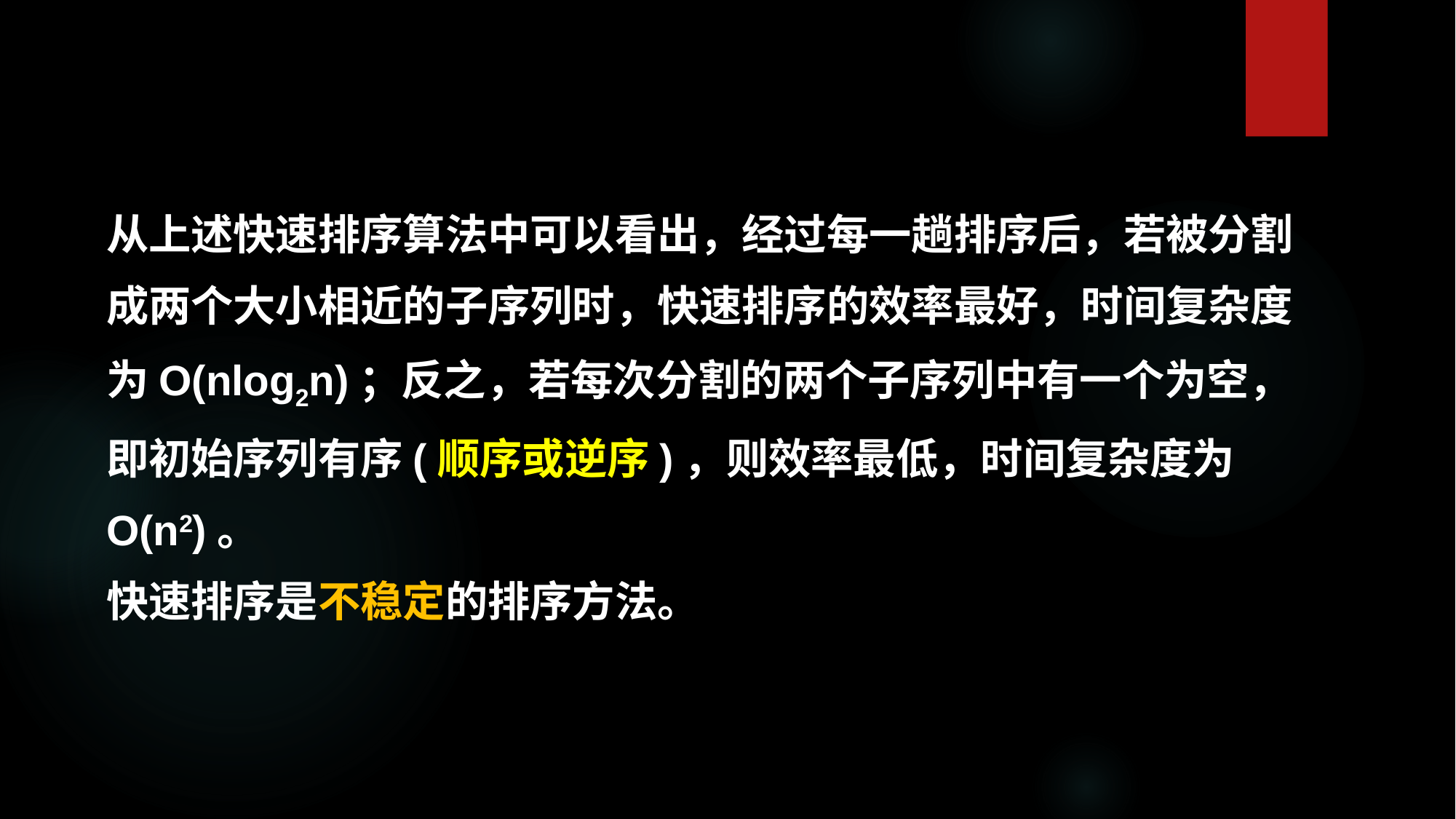

从上述快速排序算法中可以看出，经过每一趟排序后，若被分割成两个大小相近的子序列时，快速排序的效率最好，时间复杂度为O(nlog2n)；反之，若每次分割的两个子序列中有一个为空，即初始序列有序(顺序或逆序)，则效率最低，时间复杂度为O(n2)。
快速排序是不稳定的排序方法。